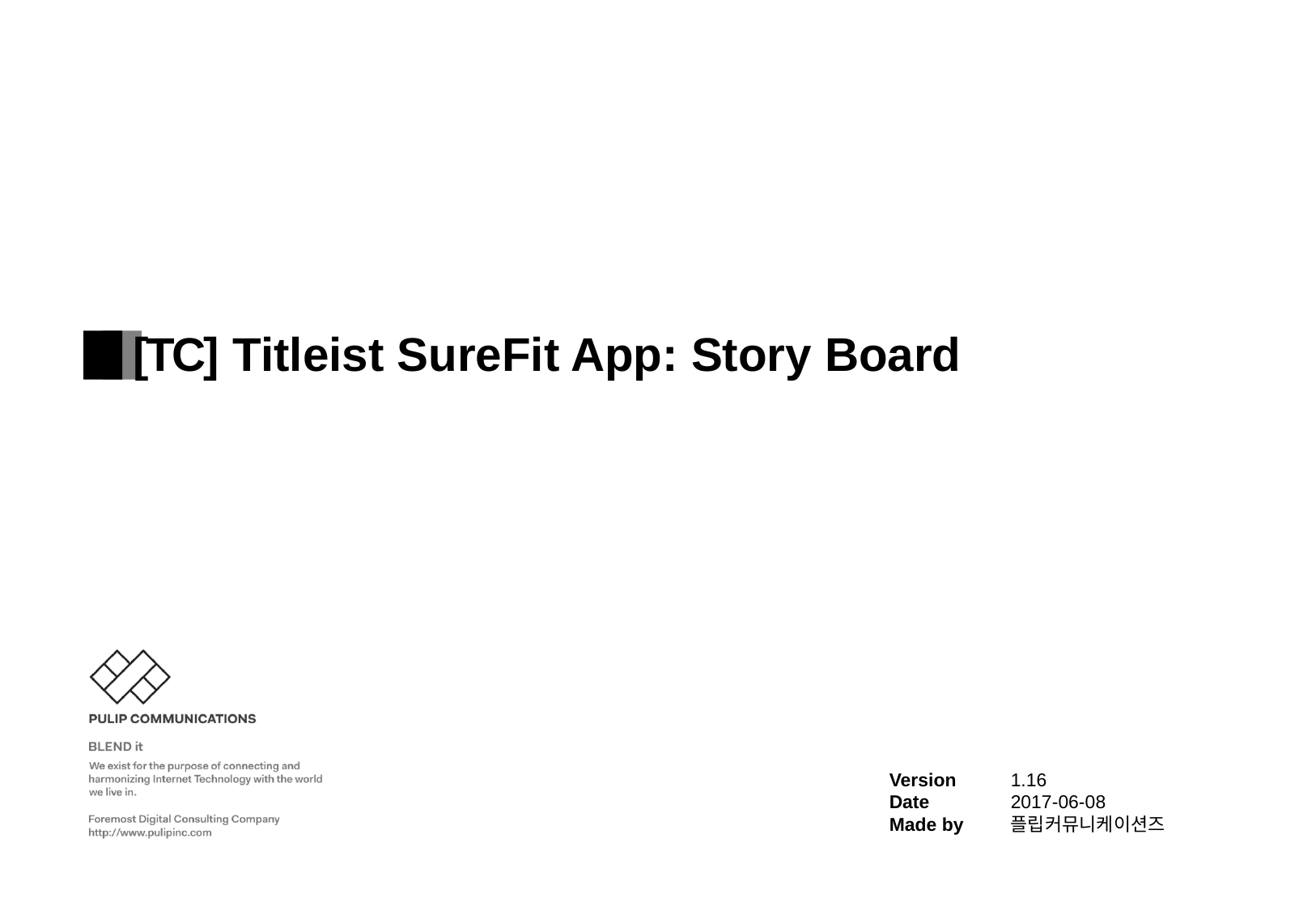

[TC] Titleist SureFit App: Story Board

Version 	1.16
Date 	2017-06-08
Made by 	플립커뮤니케이션즈